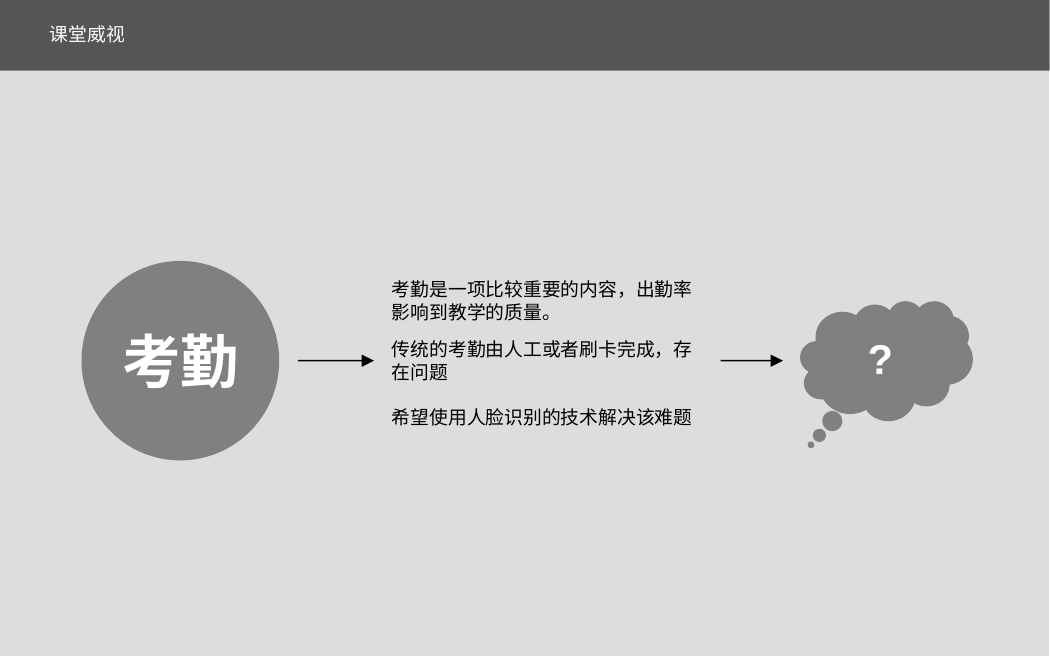

课堂威视

考勤
考勤是一项比较重要的内容，出勤率影响到教学的质量。

传统的考勤由人工或者刷卡完成，存在问题

希望使用人脸识别的技术解决该难题
?